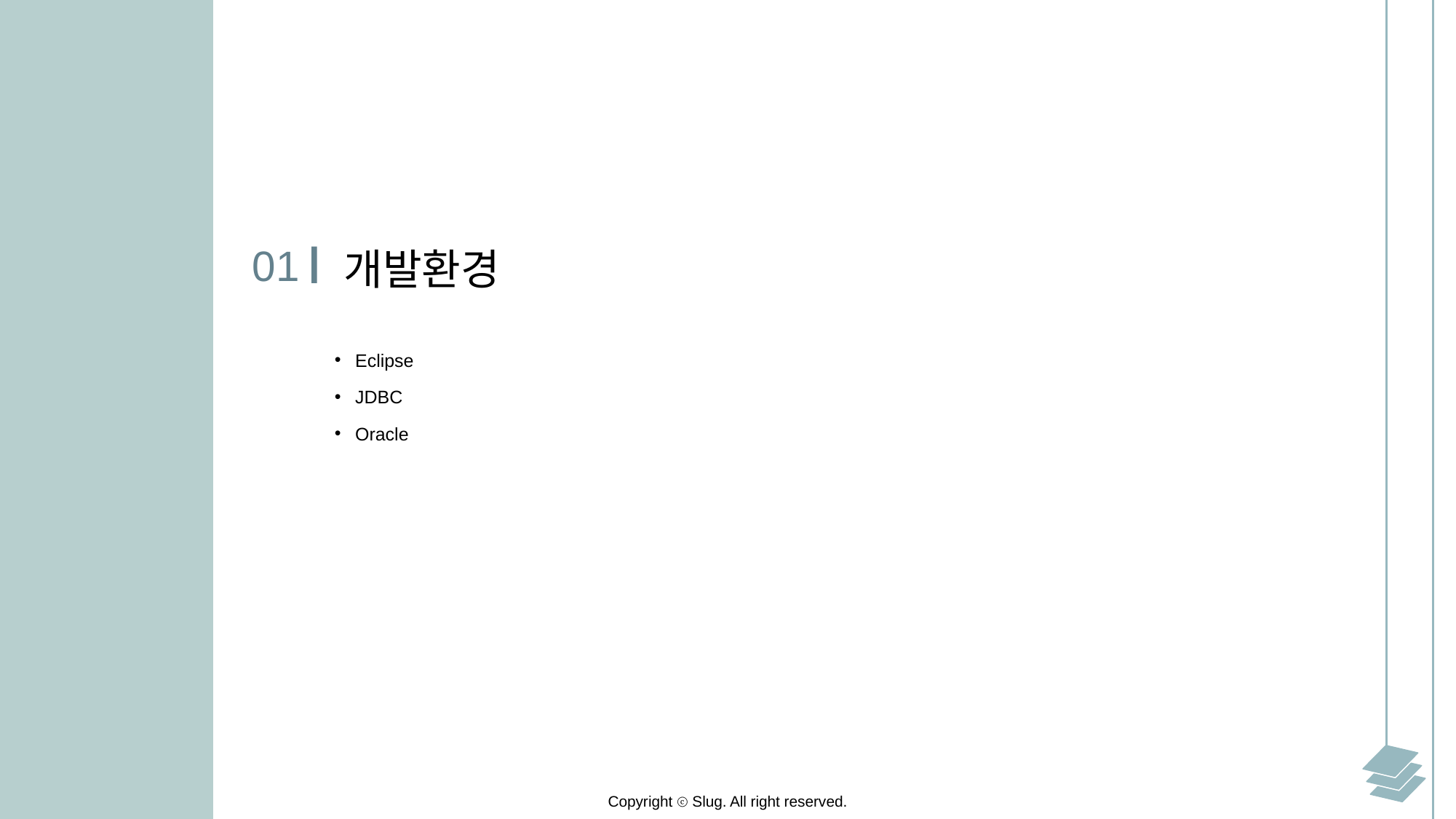

01
개발환경

Eclipse
JDBC
Oracle

Copyright ⓒ Slug. All right reserved.